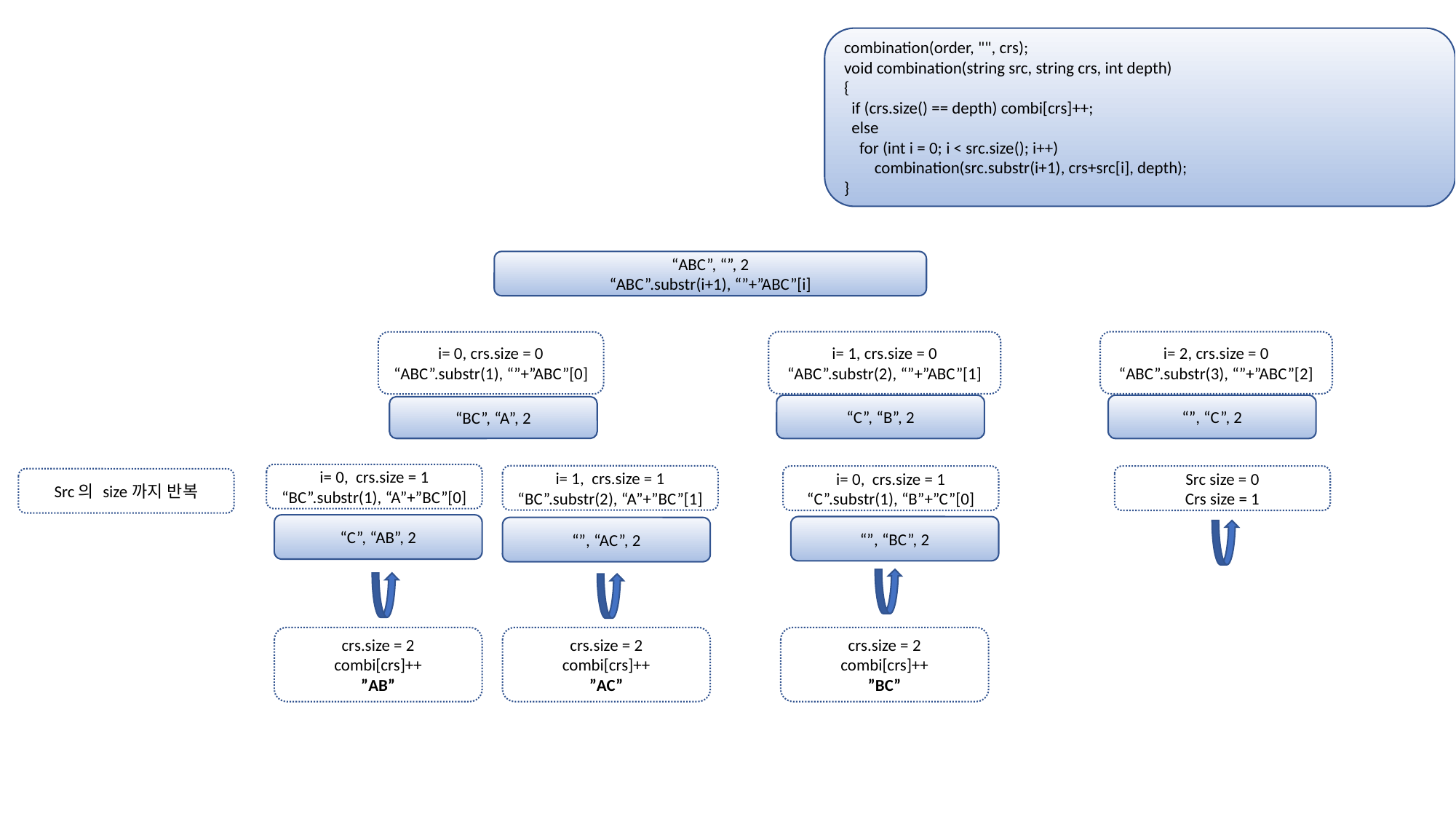

combination(order, "", crs);
void combination(string src, string crs, int depth)
{
  if (crs.size() == depth) combi[crs]++;
  else
    for (int i = 0; i < src.size(); i++)
        combination(src.substr(i+1), crs+src[i], depth);
}
“ABC”, “”, 2
“ABC”.substr(i+1), “”+”ABC”[i]
i= 1, crs.size = 0
“ABC”.substr(2), “”+”ABC”[1]
i= 2, crs.size = 0
“ABC”.substr(3), “”+”ABC”[2]
i= 0, crs.size = 0
“ABC”.substr(1), “”+”ABC”[0]
“C”, “B”, 2
“”, “C”, 2
“BC”, “A”, 2
i= 0,  crs.size = 1
“BC”.substr(1), “A”+”BC”[0]
i= 1,  crs.size = 1
“BC”.substr(2), “A”+”BC”[1]
i= 0,  crs.size = 1
“C”.substr(1), “B”+”C”[0]
Src size = 0
Crs size = 1
Src의 size까지 반복
“C”, “AB”, 2
“”, “BC”, 2
“”, “AC”, 2

crs.size = 2
combi[crs]++
”BC”
crs.size = 2
combi[crs]++
”AC”
crs.size = 2
combi[crs]++
”AB”